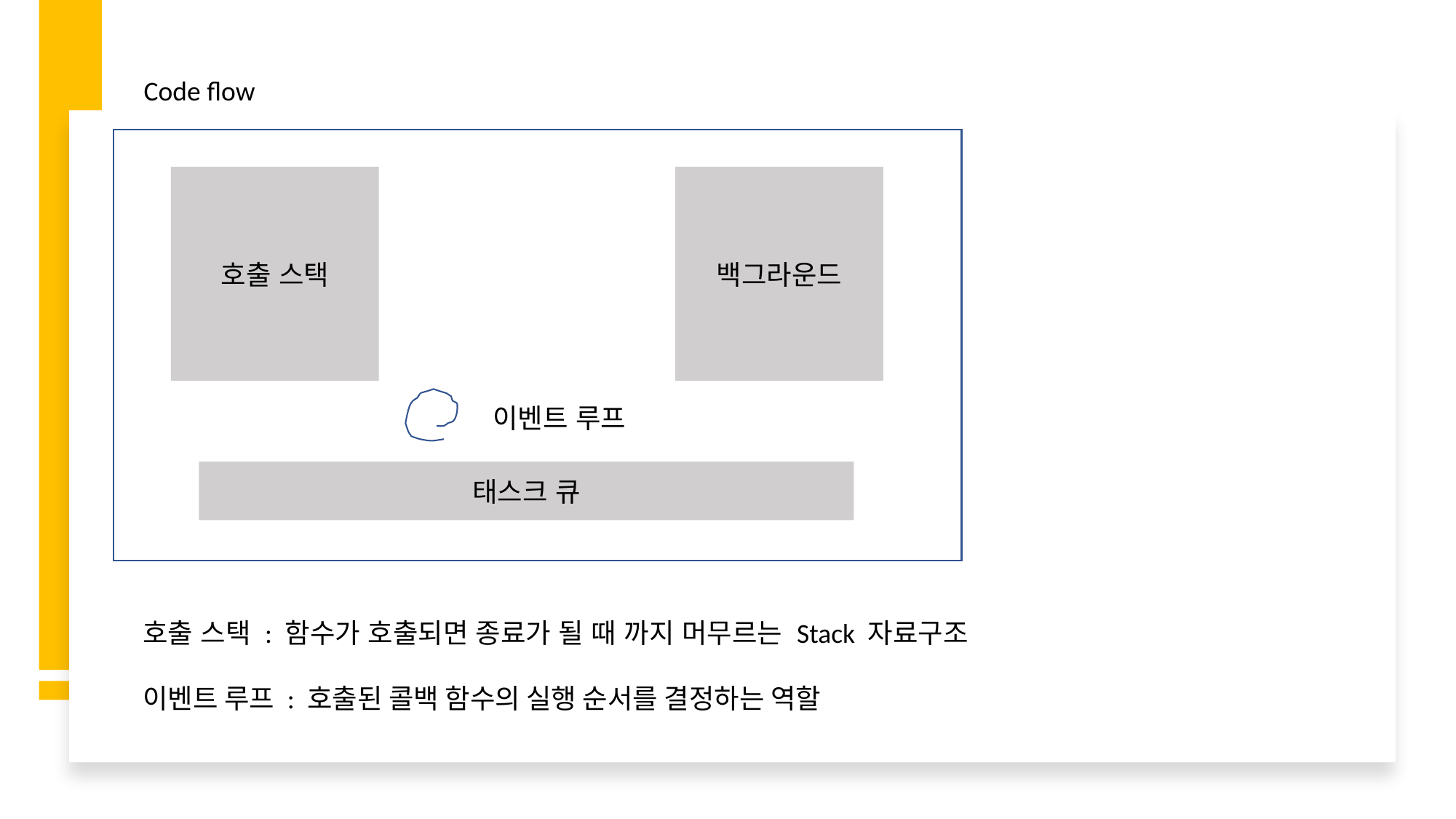

Code flow

호출 스택
백그라운드

이벤트 루프
태스크 큐
호출 스택 : 함수가 호출되면 종료가 될 때 까지 머무르는 Stack 자료구조

이벤트 루프 : 호출된 콜백 함수의 실행 순서를 결정하는 역할